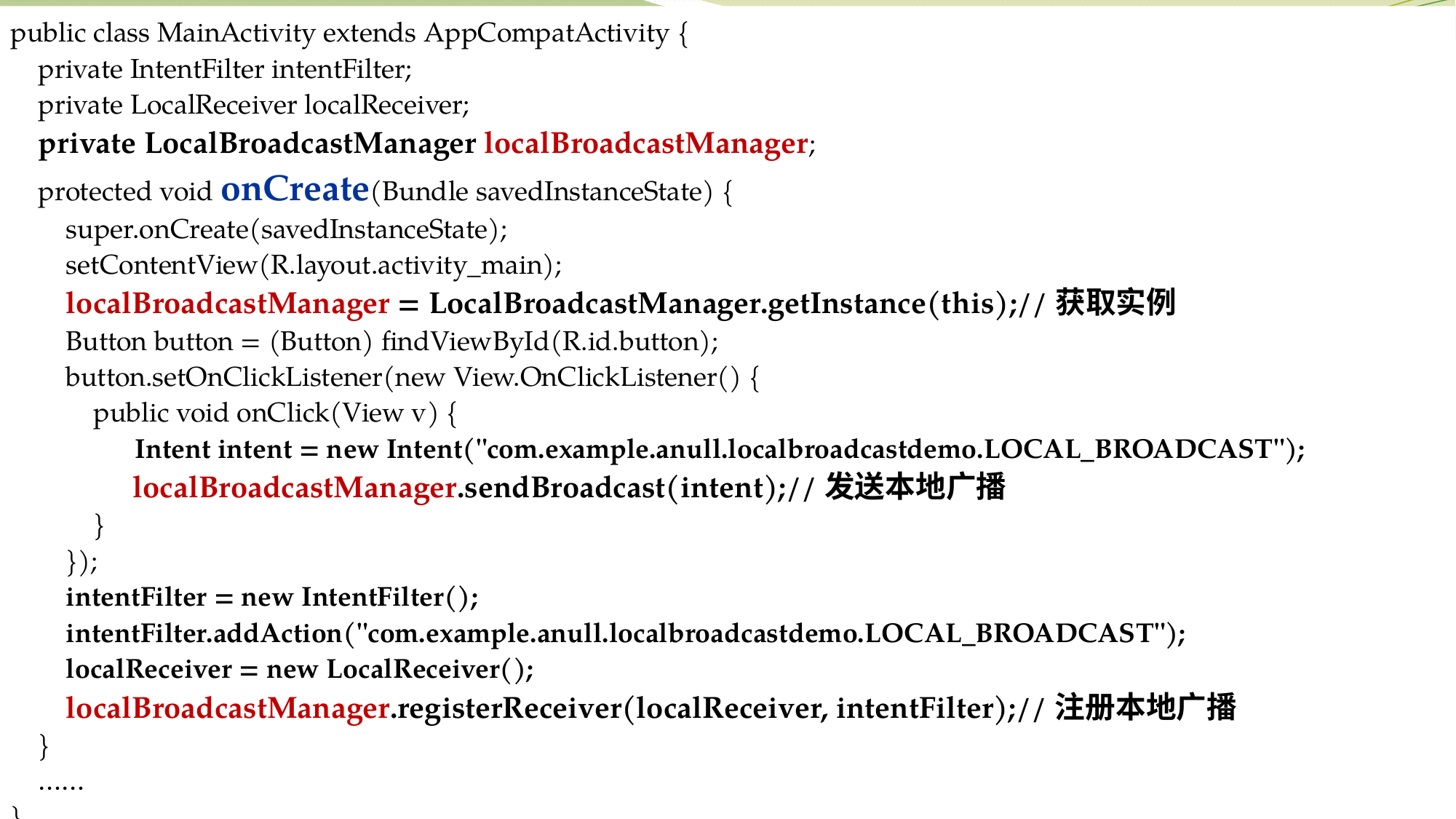

public class MainActivity extends AppCompatActivity {
    private IntentFilter intentFilter;
    private LocalReceiver localReceiver;
    private LocalBroadcastManager localBroadcastManager;
    protected void onCreate(Bundle savedInstanceState) {
        super.onCreate(savedInstanceState);
        setContentView(R.layout.activity_main);
        localBroadcastManager = LocalBroadcastManager.getInstance(this);//获取实例
        Button button = (Button) findViewById(R.id.button);
        button.setOnClickListener(new View.OnClickListener() {
            public void onClick(View v) {
                  Intent intent = new Intent("com.example.anull.localbroadcastdemo.LOCAL_BROADCAST");
                localBroadcastManager.sendBroadcast(intent);//发送本地广播
            }
        });
        intentFilter = new IntentFilter();
        intentFilter.addAction("com.example.anull.localbroadcastdemo.LOCAL_BROADCAST");
        localReceiver = new LocalReceiver();
        localBroadcastManager.registerReceiver(localReceiver, intentFilter);//注册本地广播
    }
    ……
}